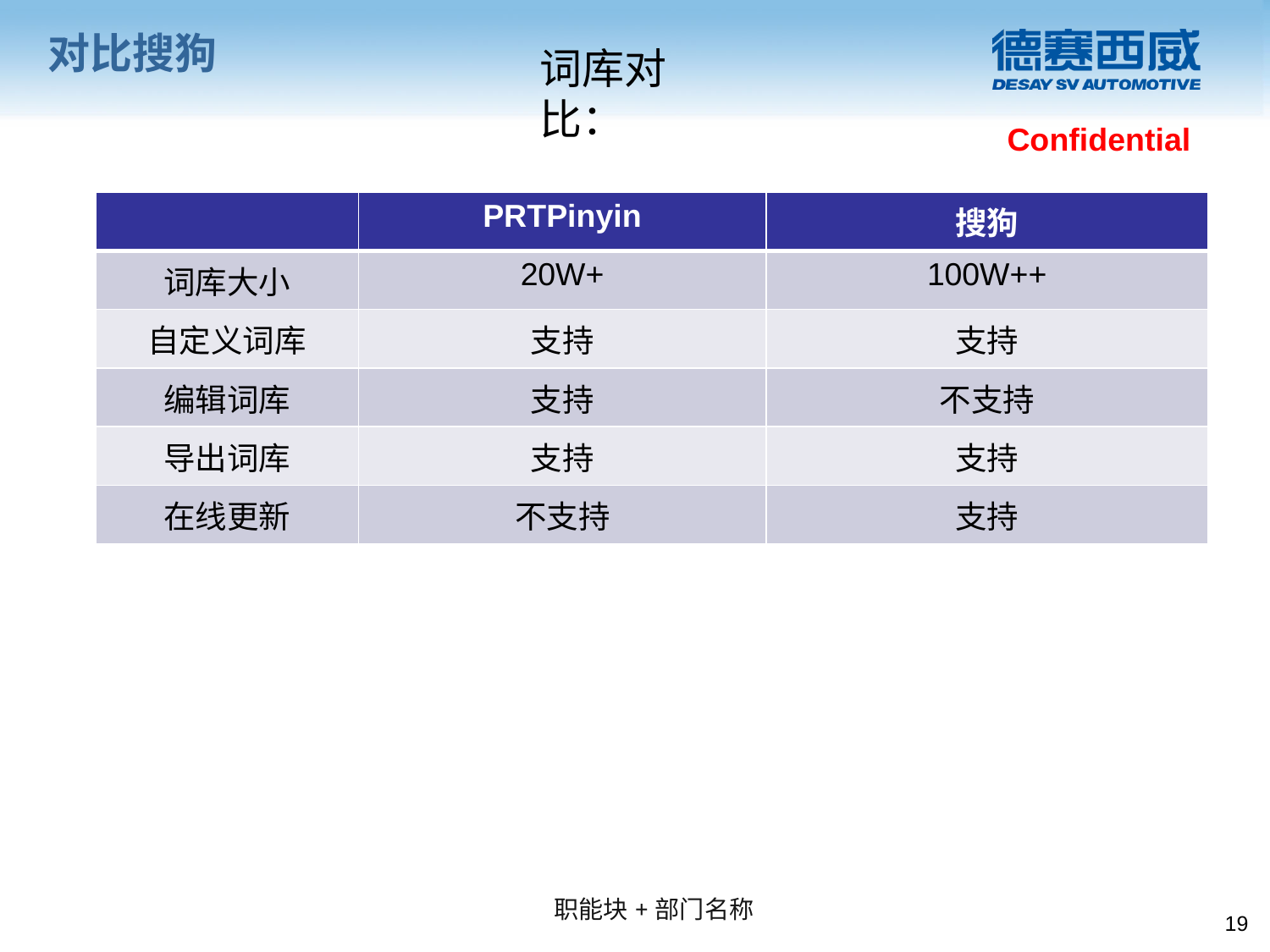

# 对比搜狗
词库对比：
|  | PRTPinyin | 搜狗 |
| --- | --- | --- |
| 词库大小 | 20W+ | 100W++ |
| 自定义词库 | 支持 | 支持 |
| 编辑词库 | 支持 | 不支持 |
| 导出词库 | 支持 | 支持 |
| 在线更新 | 不支持 | 支持 |
19